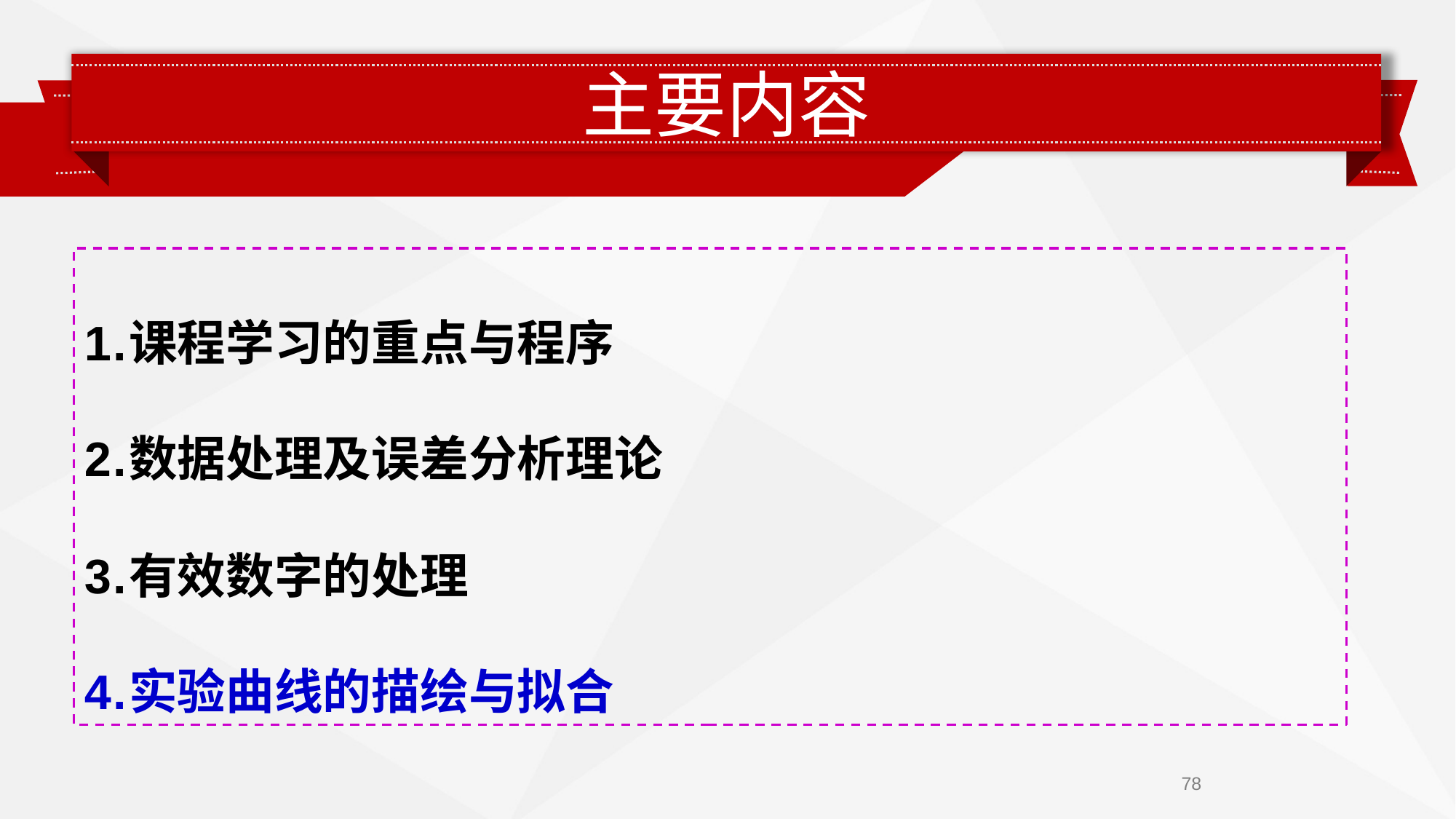

主要内容

课程学习的重点与程序
数据处理及误差分析理论
有效数字的处理
实验曲线的描绘与拟合
78